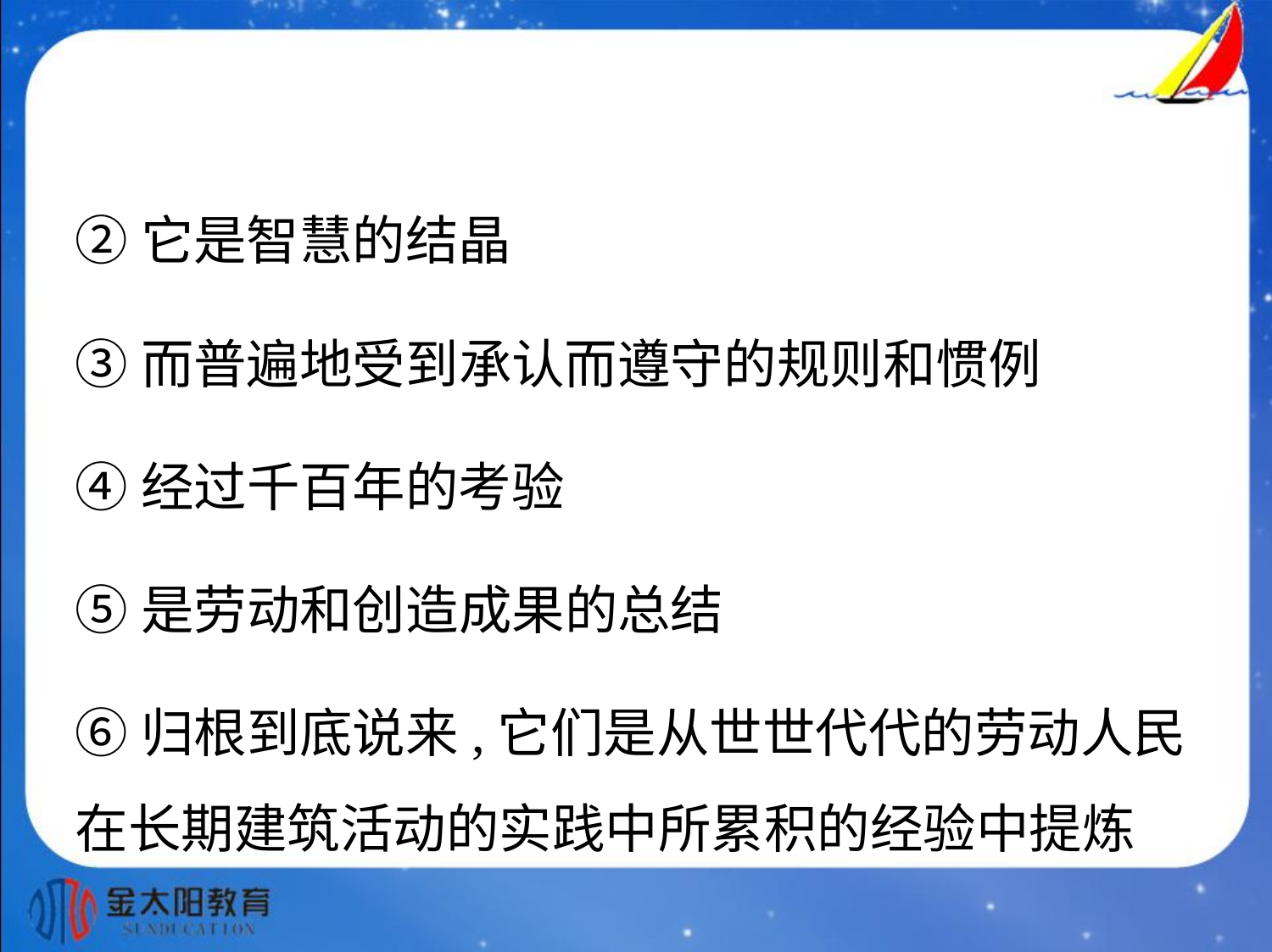

②它是智慧的结晶
③而普遍地受到承认而遵守的规则和惯例
④经过千百年的考验
⑤是劳动和创造成果的总结
⑥归根到底说来,它们是从世世代代的劳动人民
在长期建筑活动的实践中所累积的经验中提炼